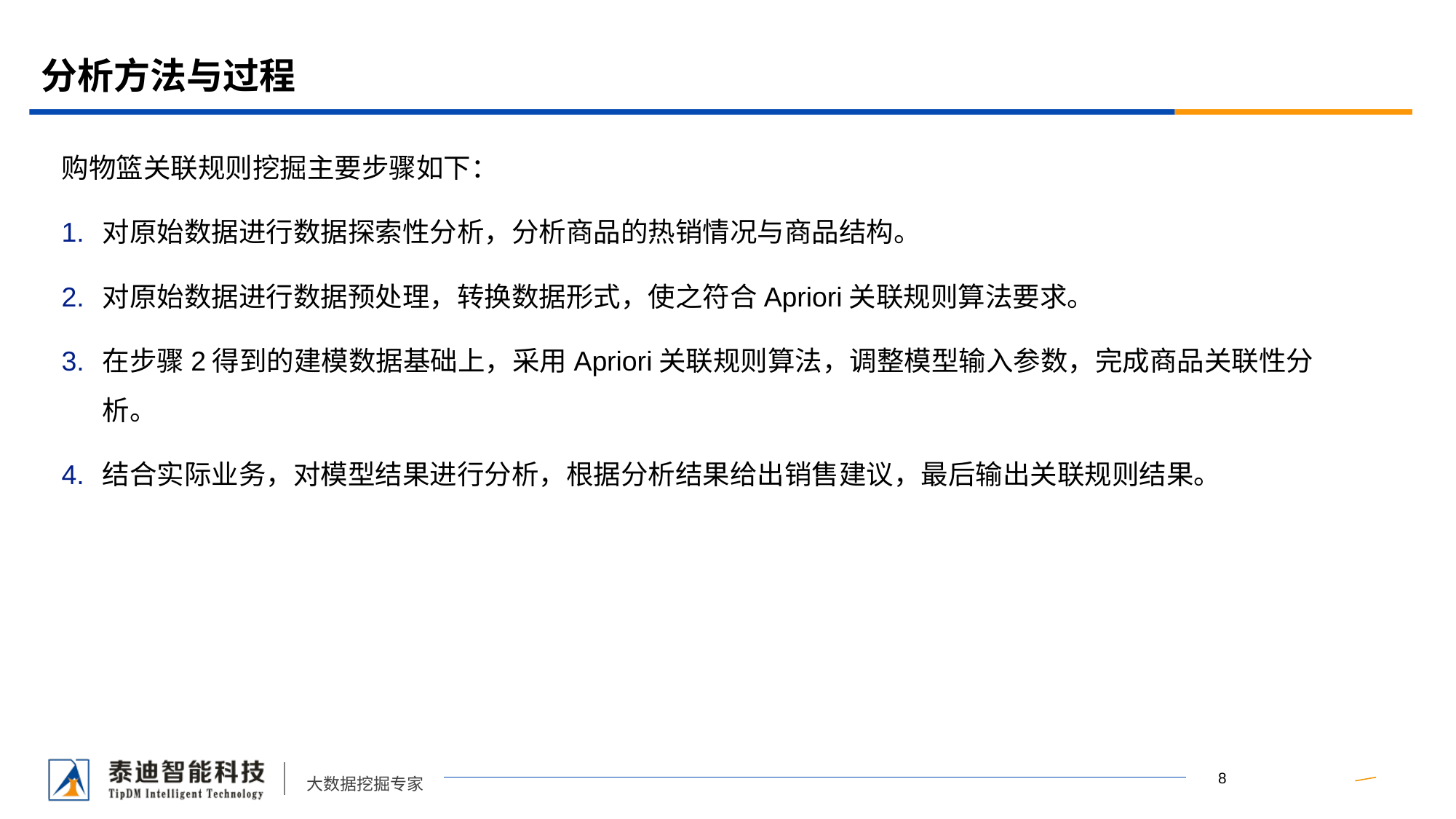

# 分析方法与过程
购物篮关联规则挖掘主要步骤如下：
对原始数据进行数据探索性分析，分析商品的热销情况与商品结构。
对原始数据进行数据预处理，转换数据形式，使之符合Apriori关联规则算法要求。
在步骤2得到的建模数据基础上，采用Apriori关联规则算法，调整模型输入参数，完成商品关联性分析。
结合实际业务，对模型结果进行分析，根据分析结果给出销售建议，最后输出关联规则结果。